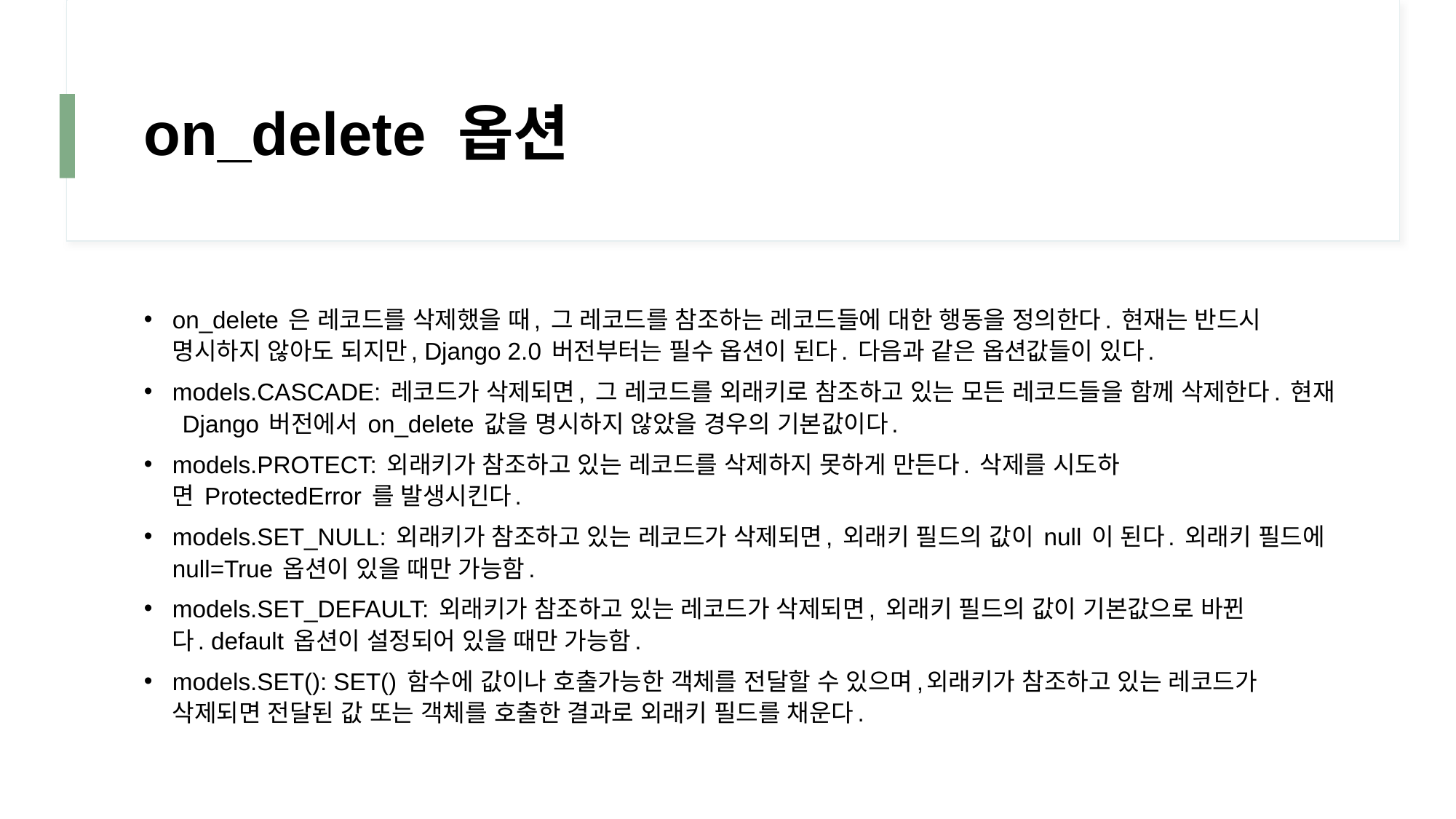

# on_delete 옵션
on_delete 은 레코드를 삭제했을 때, 그 레코드를 참조하는 레코드들에 대한 행동을 정의한다. 현재는 반드시 명시하지 않아도 되지만, Django 2.0 버전부터는 필수 옵션이 된다. 다음과 같은 옵션값들이 있다.
models.CASCADE: 레코드가 삭제되면, 그 레코드를 외래키로 참조하고 있는 모든 레코드들을 함께 삭제한다. 현재 Django 버전에서 on_delete 값을 명시하지 않았을 경우의 기본값이다.
models.PROTECT: 외래키가 참조하고 있는 레코드를 삭제하지 못하게 만든다. 삭제를 시도하면 ProtectedError 를 발생시킨다.
models.SET_NULL: 외래키가 참조하고 있는 레코드가 삭제되면, 외래키 필드의 값이 null 이 된다. 외래키 필드에 null=True 옵션이 있을 때만 가능함.
models.SET_DEFAULT: 외래키가 참조하고 있는 레코드가 삭제되면, 외래키 필드의 값이 기본값으로 바뀐다. default 옵션이 설정되어 있을 때만 가능함.
models.SET(): SET() 함수에 값이나 호출가능한 객체를 전달할 수 있으며,외래키가 참조하고 있는 레코드가 삭제되면 전달된 값 또는 객체를 호출한 결과로 외래키 필드를 채운다.